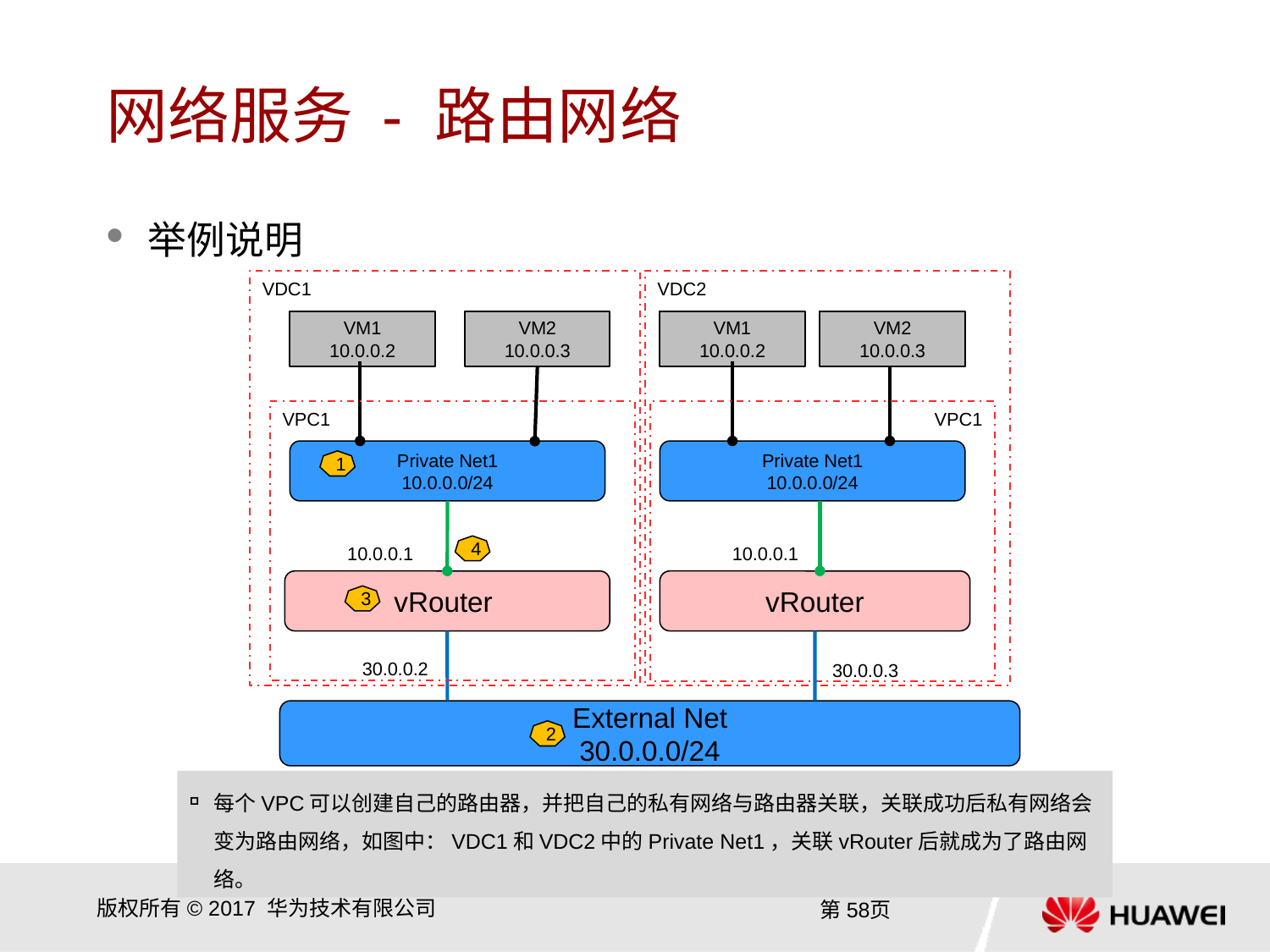

# 网络服务 - 路由网络
举例说明

VDC1
VDC2
VM1
10.0.0.2
VM2
10.0.0.3
VM1
10.0.0.2
VM2
10.0.0.3
VPC1
VPC1
Private Net1
10.0.0.0/24
Private Net1
10.0.0.0/24
1
10.0.0.1
4
10.0.0.1
vRouter
vRouter
3
30.0.0.2
30.0.0.3
External Net
30.0.0.0/24
2
每个VPC可以创建自己的路由器，并把自己的私有网络与路由器关联，关联成功后私有网络会变为路由网络，如图中：VDC1和VDC2中的Private Net1，关联vRouter后就成为了路由网络。